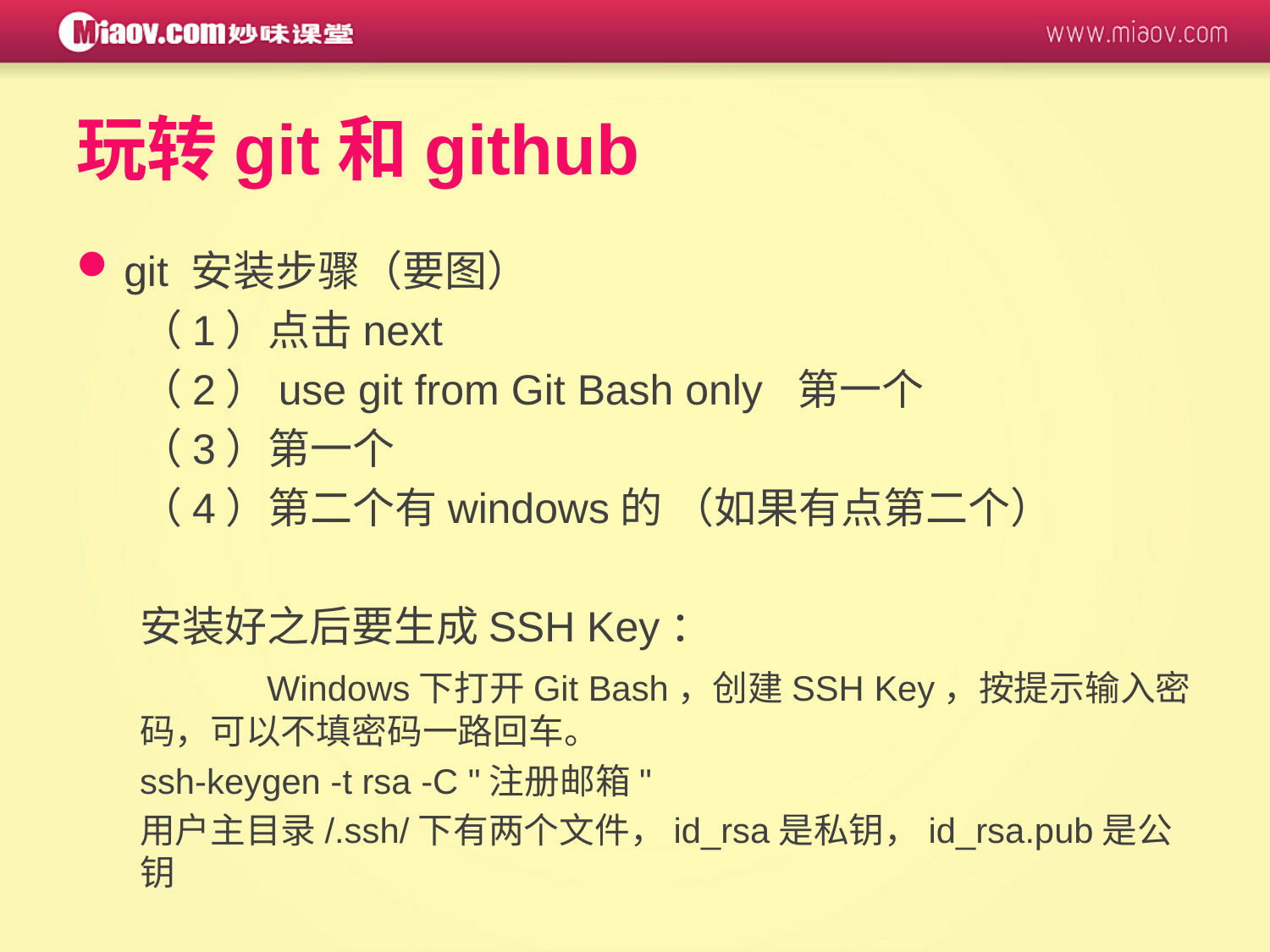

# 玩转git和github
git 安装步骤（要图）
（1）点击next
（2）use git from Git Bash only  第一个
（3）第一个
（4）第二个有windows的 （如果有点第二个）

安装好之后要生成SSH Key：
	Windows下打开Git Bash，创建SSH Key，按提示输入密码，可以不填密码一路回车。
ssh-keygen -t rsa -C "注册邮箱"
用户主目录/.ssh/下有两个文件，id_rsa是私钥，id_rsa.pub是公钥